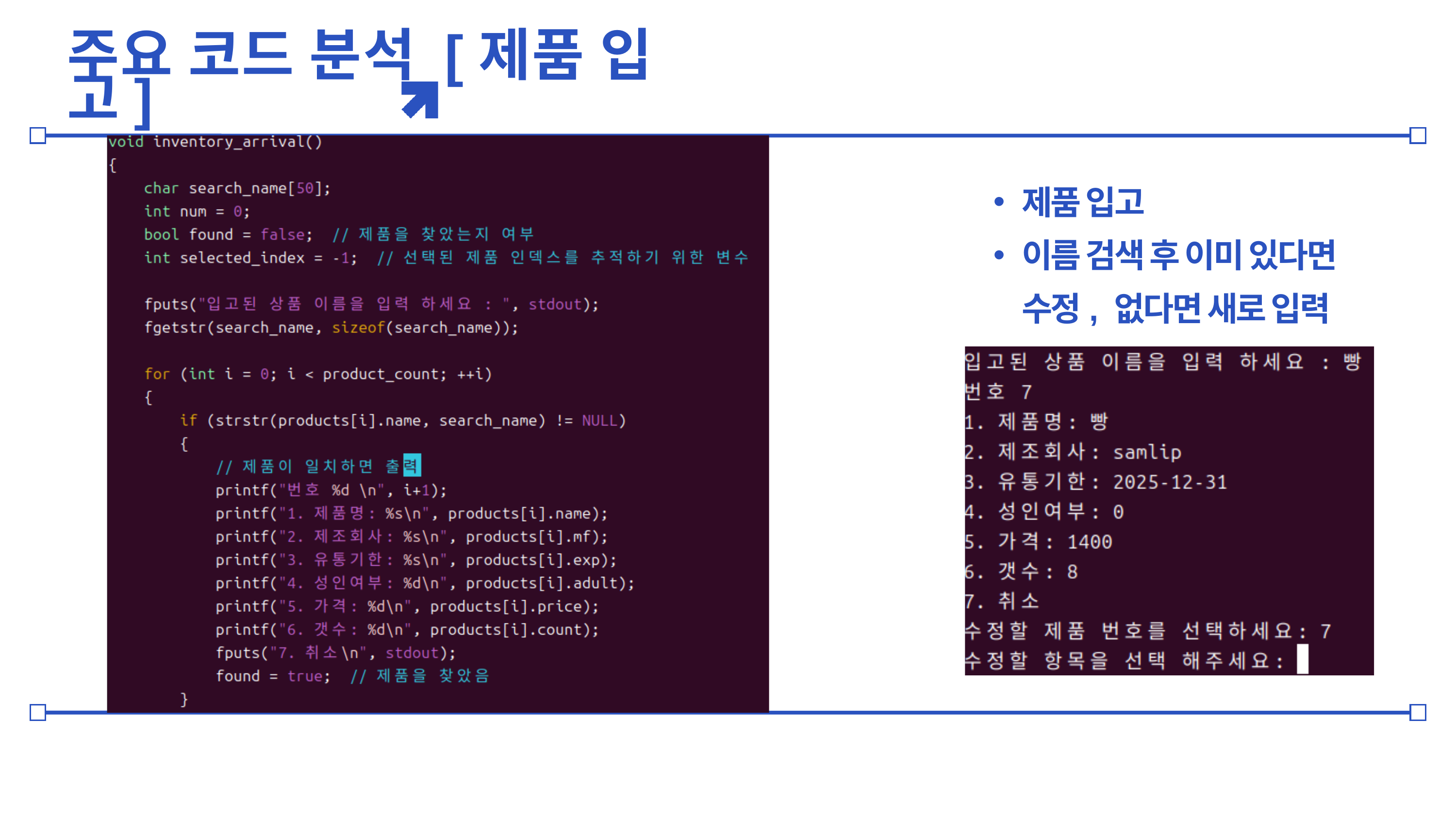

주요 코드 분석 [제품 입고]

제품 입고
이름 검색 후 이미 있다면 수정, 없다면 새로 입력